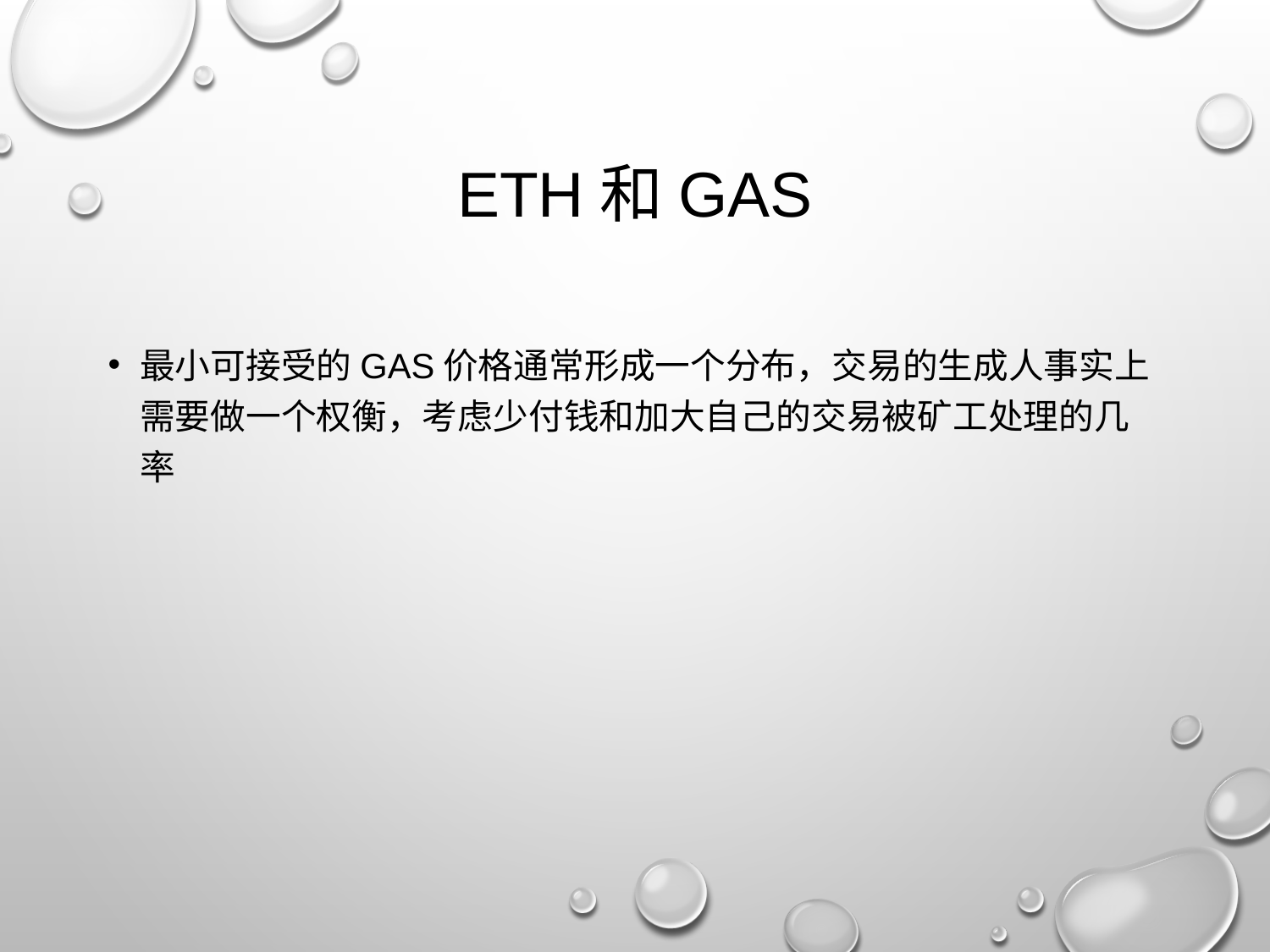

# ETH和Gas
最小可接受的gas价格通常形成一个分布，交易的生成人事实上需要做一个权衡，考虑少付钱和加大自己的交易被矿工处理的几率